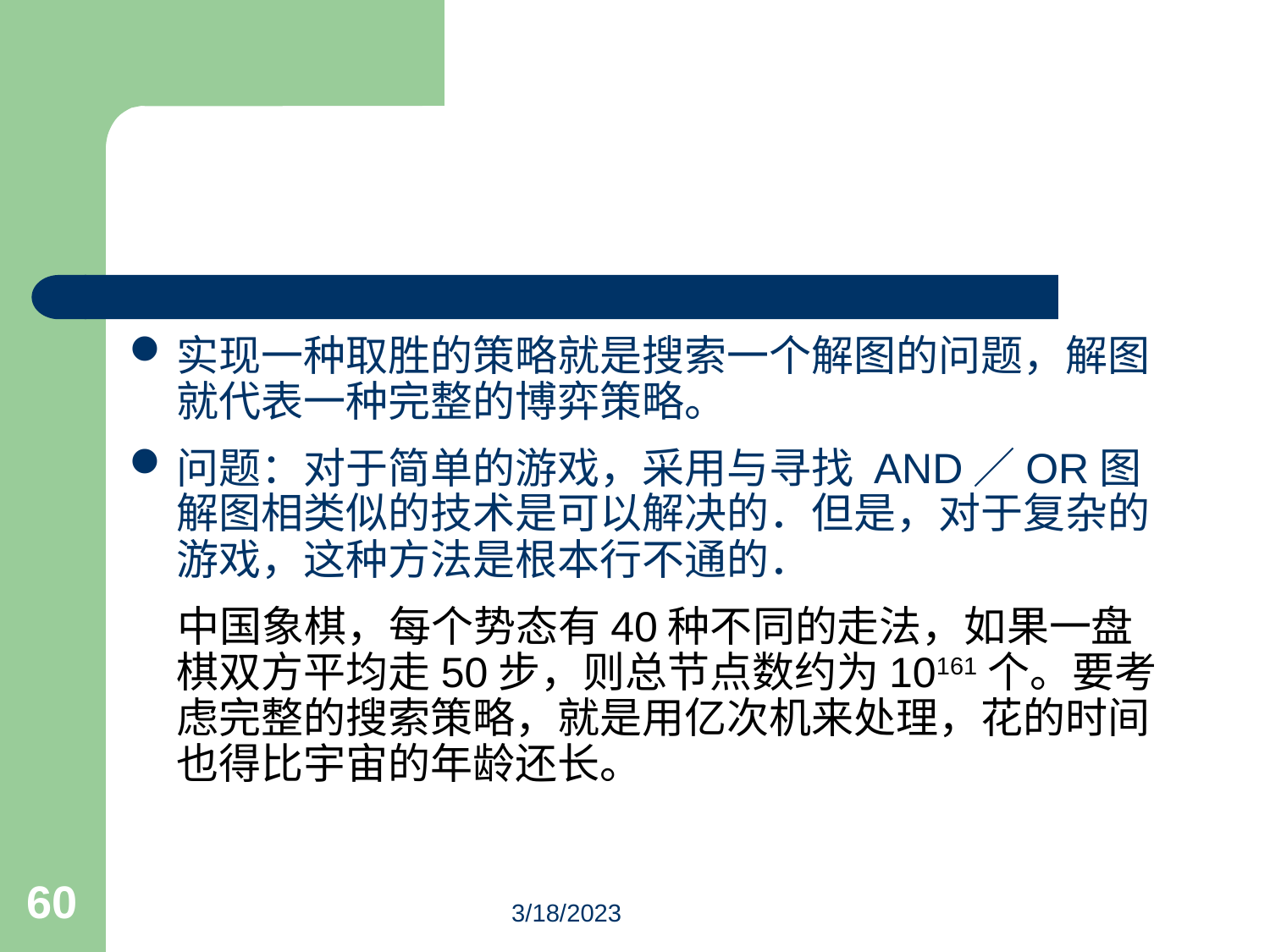

#
实现一种取胜的策略就是搜索一个解图的问题，解图就代表一种完整的博弈策略。
问题：对于简单的游戏，采用与寻找 AND／OR图解图相类似的技术是可以解决的．但是，对于复杂的游戏，这种方法是根本行不通的．
    中国象棋，每个势态有40种不同的走法，如果一盘棋双方平均走50步，则总节点数约为10161个。要考虑完整的搜索策略，就是用亿次机来处理，花的时间也得比宇宙的年龄还长。
60
3/18/2023